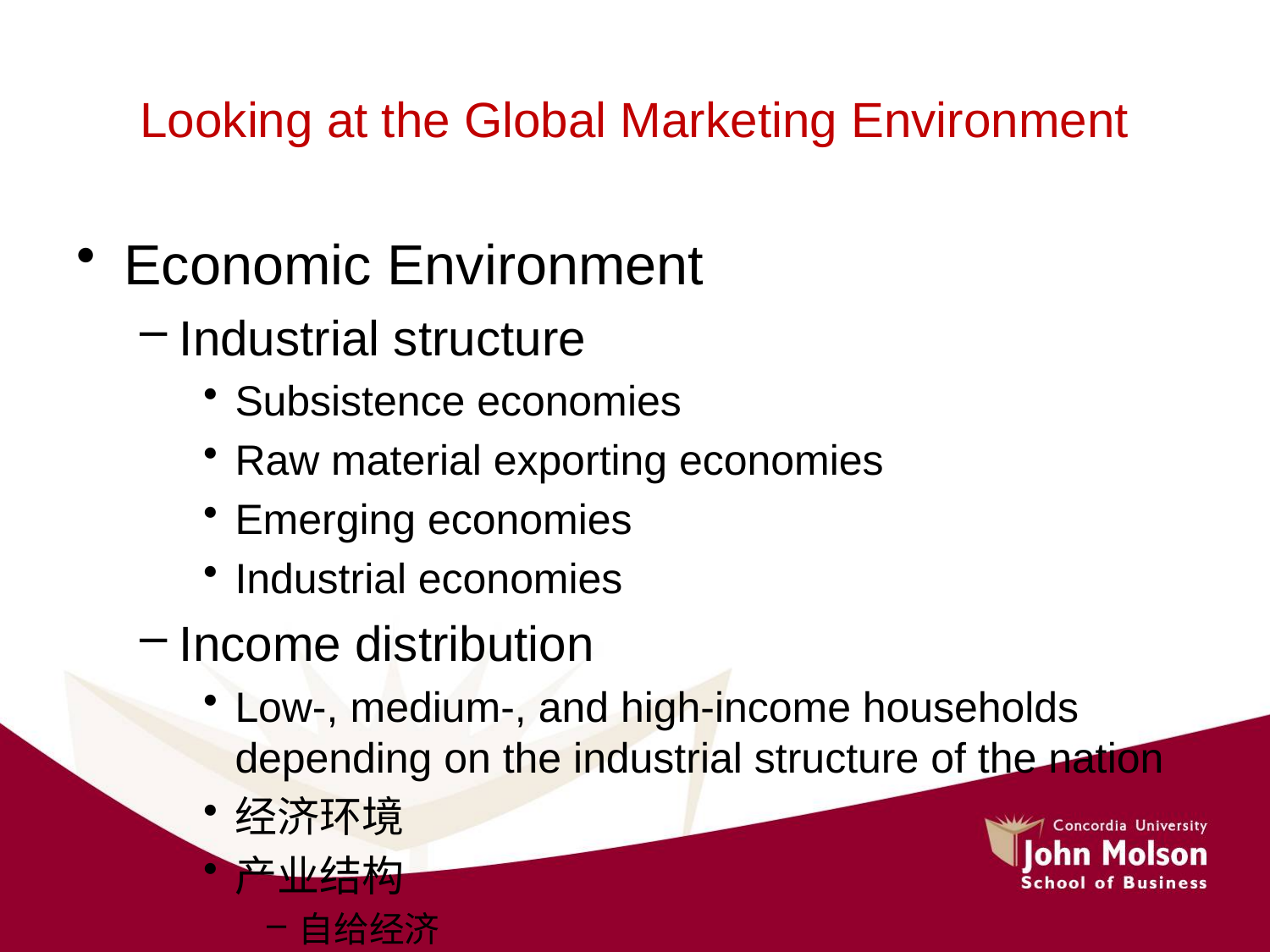

# Looking at the Global Marketing Environment
Economic Environment
Industrial structure
Subsistence economies
Raw material exporting economies
Emerging economies
Industrial economies
Income distribution
Low-, medium-, and high-income households depending on the industrial structure of the nation
经济环境
产业结构
自给经济
原材料出口经济体
新兴经济体
工业经济、
收入分配
取决于国家产业结构的低、中、高收入家庭